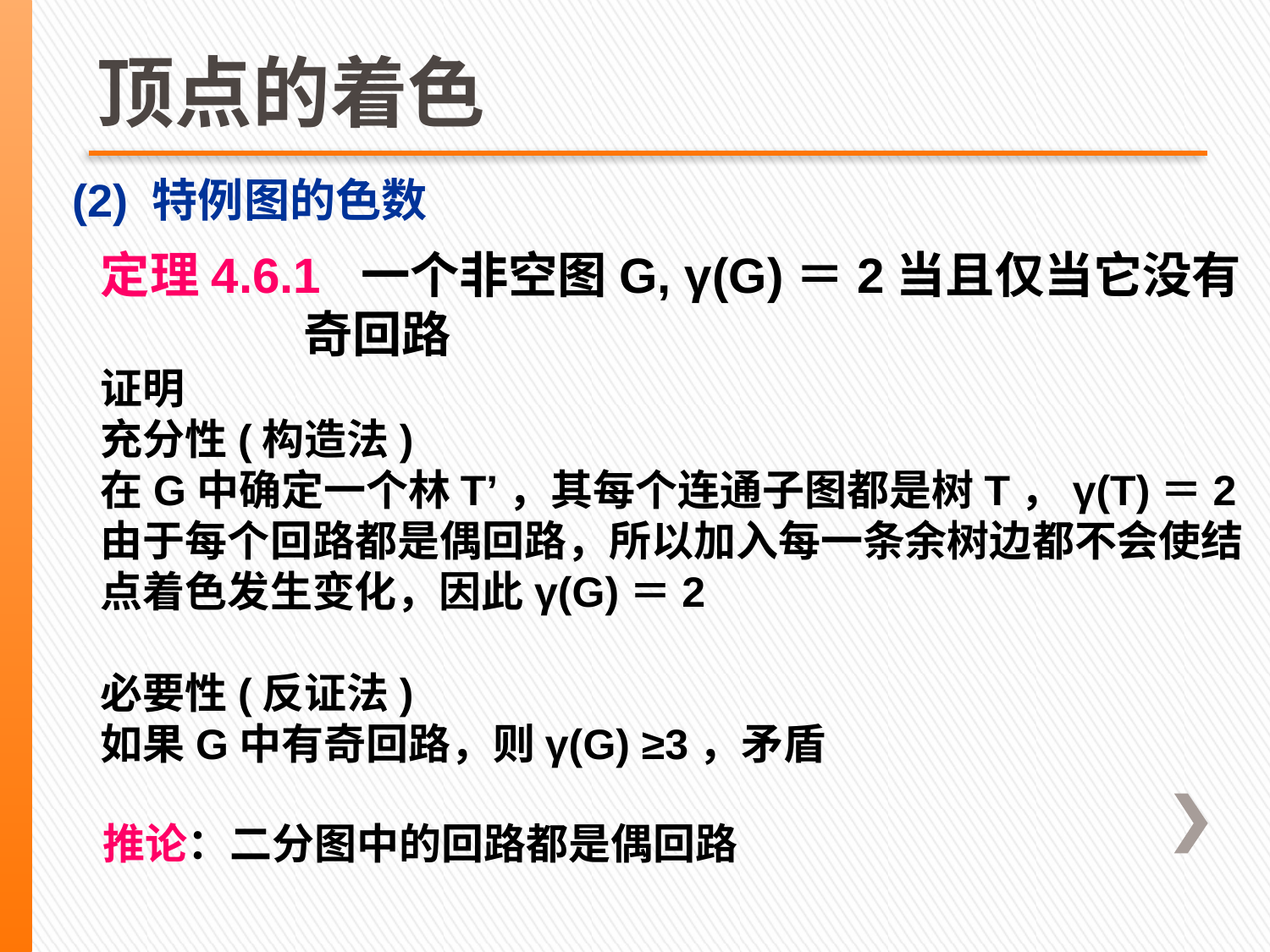

# 顶点的着色
(2) 特例图的色数
定理4.6.1  一个非空图G, γ(G)＝2当且仅当它没有
                 奇回路
证明
充分性(构造法)
在G中确定一个林T’，其每个连通子图都是树T，γ(T)＝2
由于每个回路都是偶回路，所以加入每一条余树边都不会使结点着色发生变化，因此γ(G)＝2

必要性(反证法)
如果G中有奇回路，则γ(G) ≥3，矛盾
推论：二分图中的回路都是偶回路